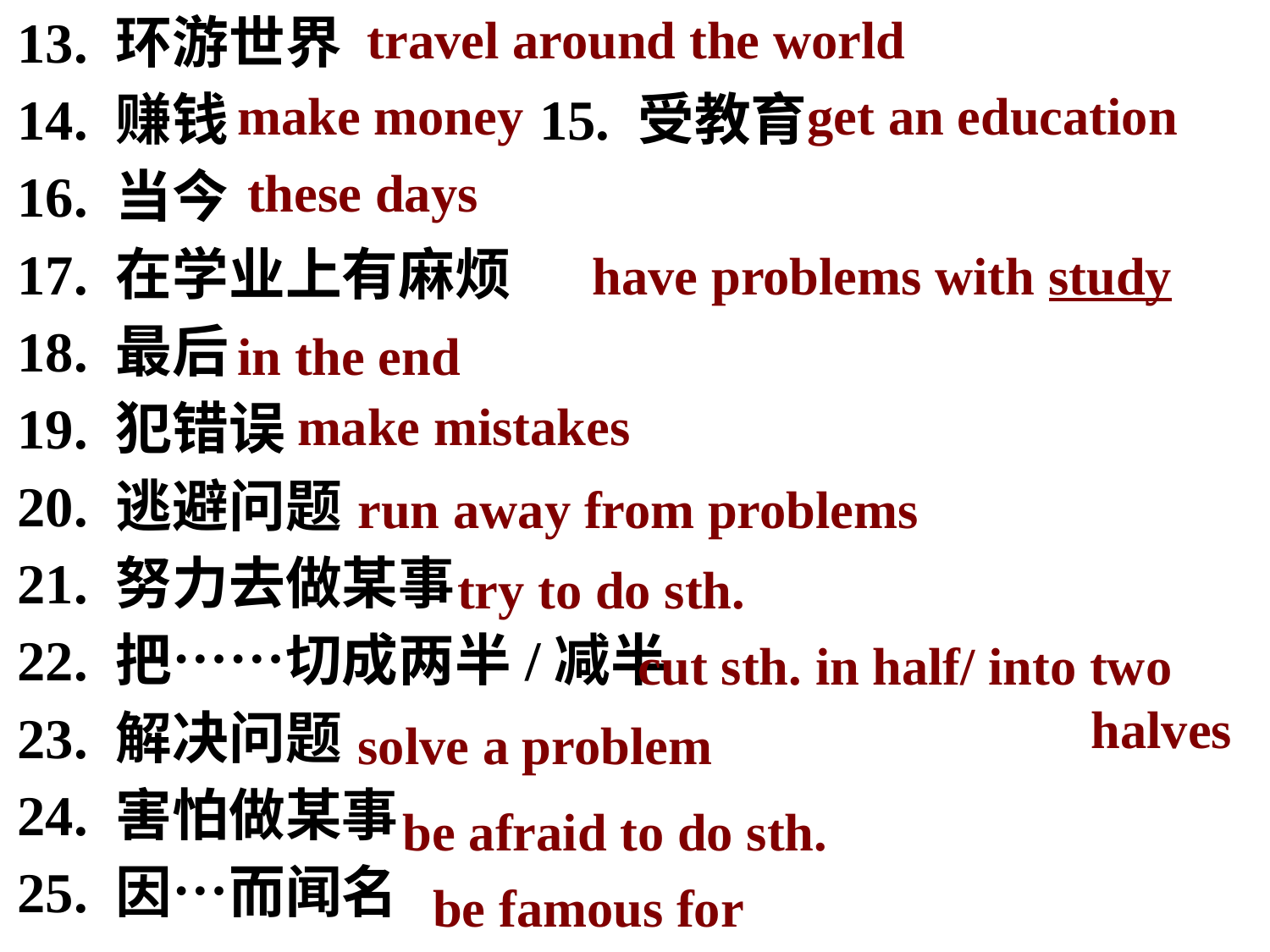

travel around the world
13. 环游世界
14. 赚钱                       15. 受教育
16. 当今
17. 在学业上有麻烦
18. 最后
19. 犯错误
20. 逃避问题
21. 努力去做某事
22. 把……切成两半/减半
23. 解决问题
24. 害怕做某事
25. 因…而闻名
make money
get an education
these days
have problems with study
in the end
make mistakes
run away from problems
try to do sth.
cut sth. in half/ into two
                                  halves
solve a problem
be afraid to do sth.
be famous for